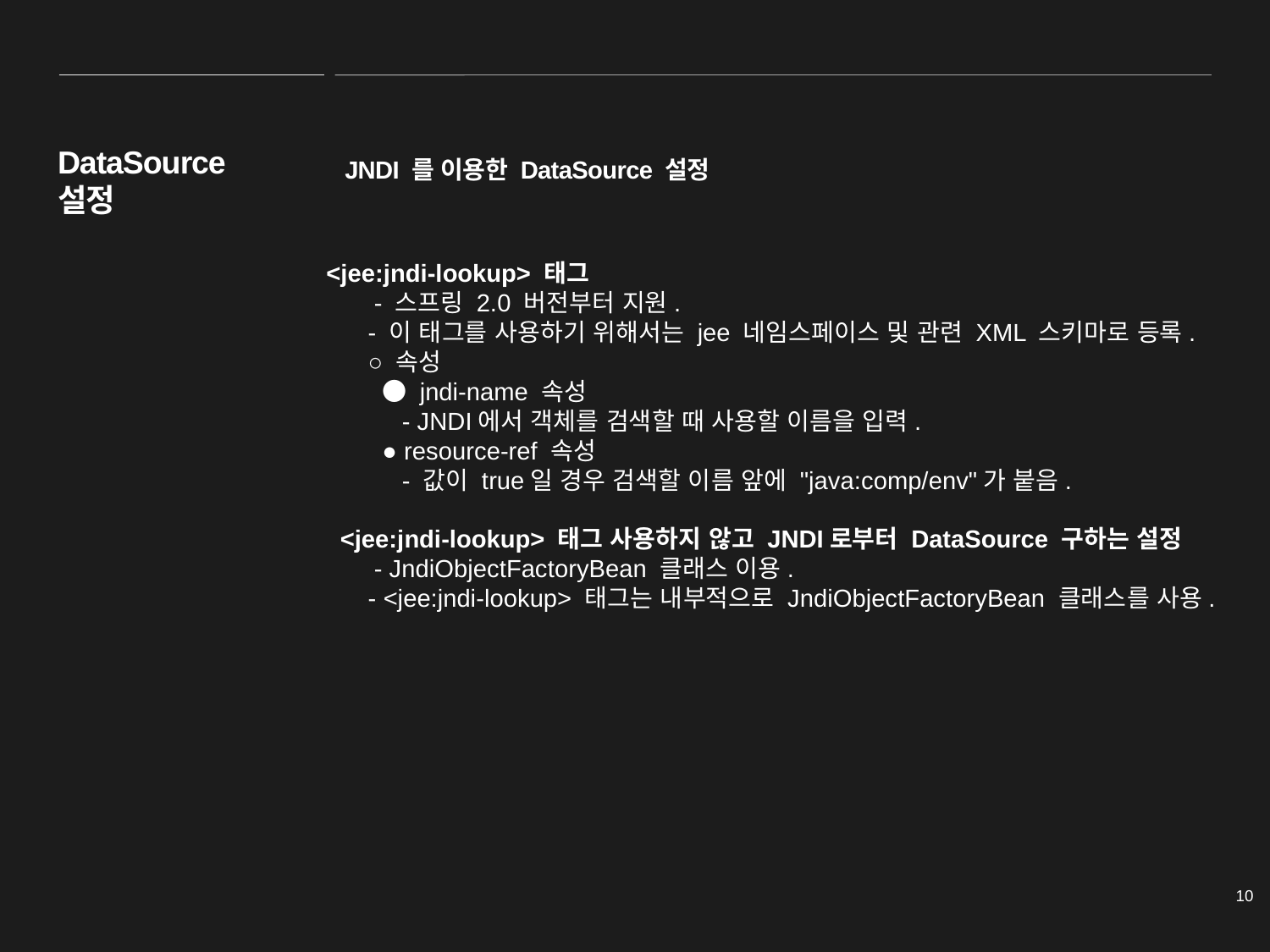

DataSource 설정
JNDI 를 이용한 DataSource 설정

<jee:jndi-lookup> 태그
      - 스프링 2.0 버전부터 지원.
      - 이 태그를 사용하기 위해서는 jee 네임스페이스 및 관련 XML 스키마로 등록.
      ○ 속성
        ● jndi-name 속성
          - JNDI에서 객체를 검색할 때 사용할 이름을 입력.
        ● resource-ref 속성
          - 값이 true일 경우 검색할 이름 앞에 "java:comp/env"가 붙음.
  <jee:jndi-lookup> 태그 사용하지 않고 JNDI로부터 DataSource 구하는 설정
      - JndiObjectFactoryBean 클래스 이용.
      - <jee:jndi-lookup> 태그는 내부적으로 JndiObjectFactoryBean 클래스를 사용.